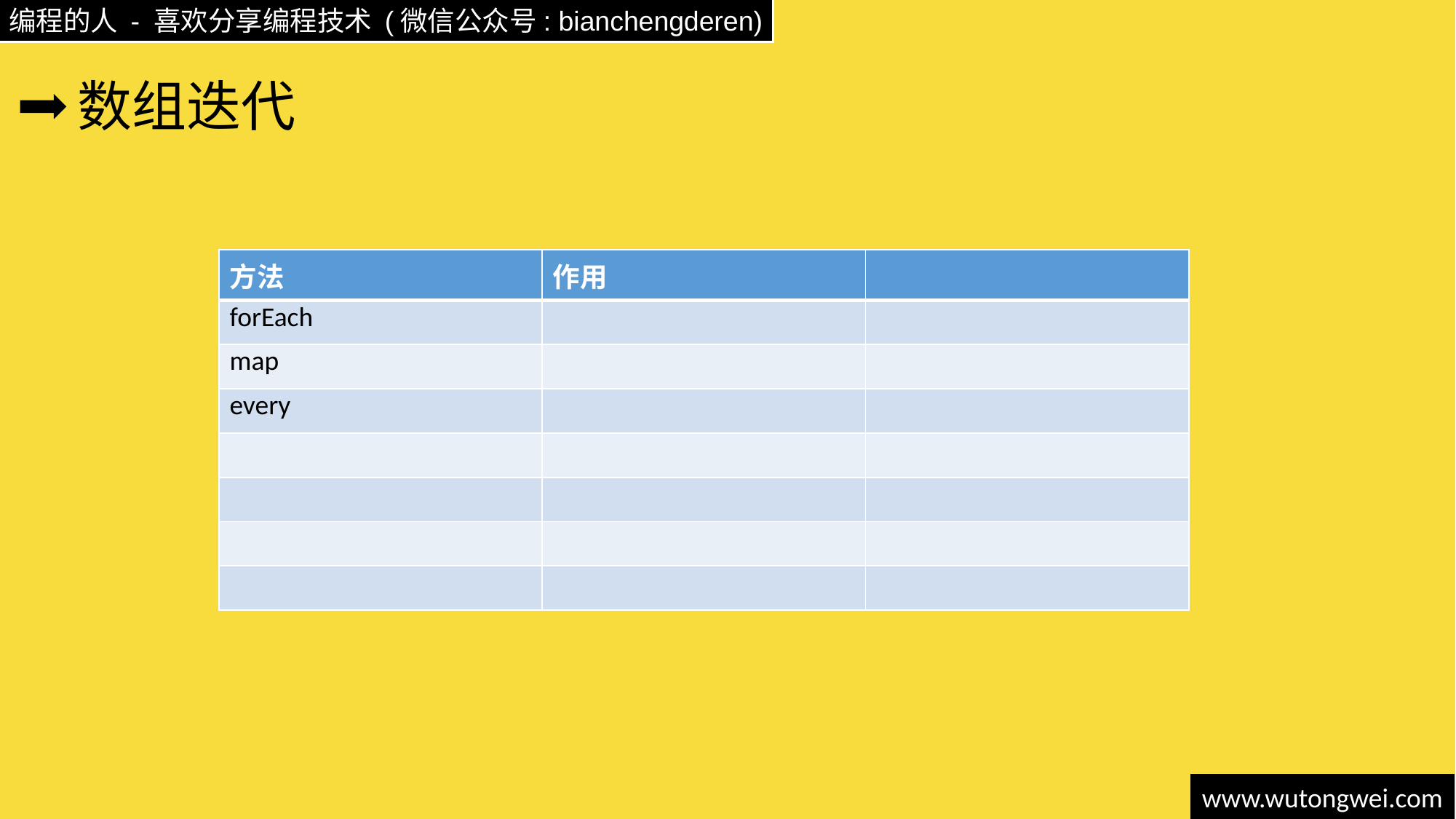

# 数组迭代
| 方法 | 作用 |  |
| --- | --- | --- |
| forEach |  |  |
| map |  |  |
| every |  |  |
|  |  |  |
|  |  |  |
|  |  |  |
|  |  |  |